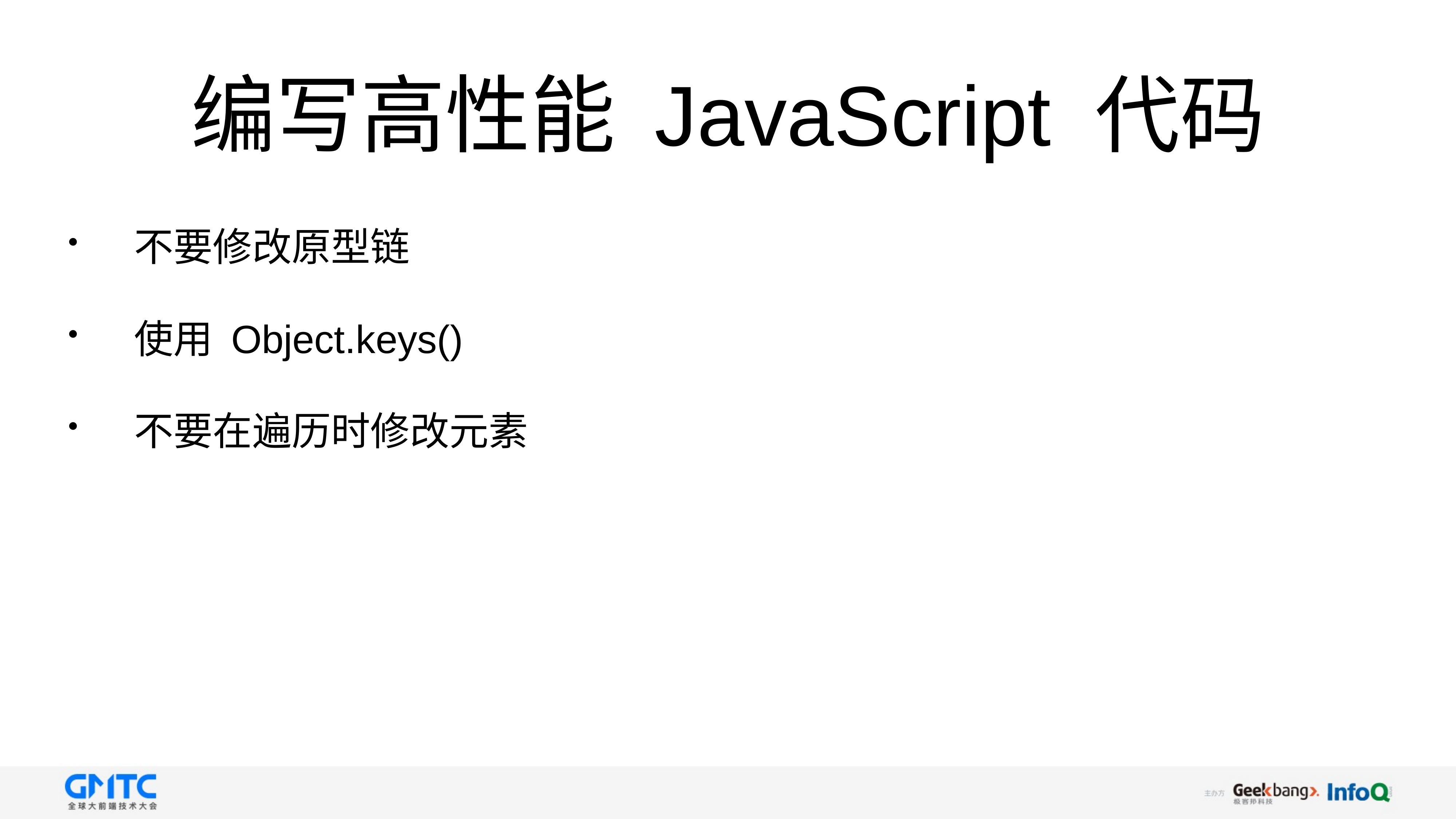

# 编写高性能 JavaScript 代码
不要修改原型链
使用 Object.keys()
不要在遍历时修改元素